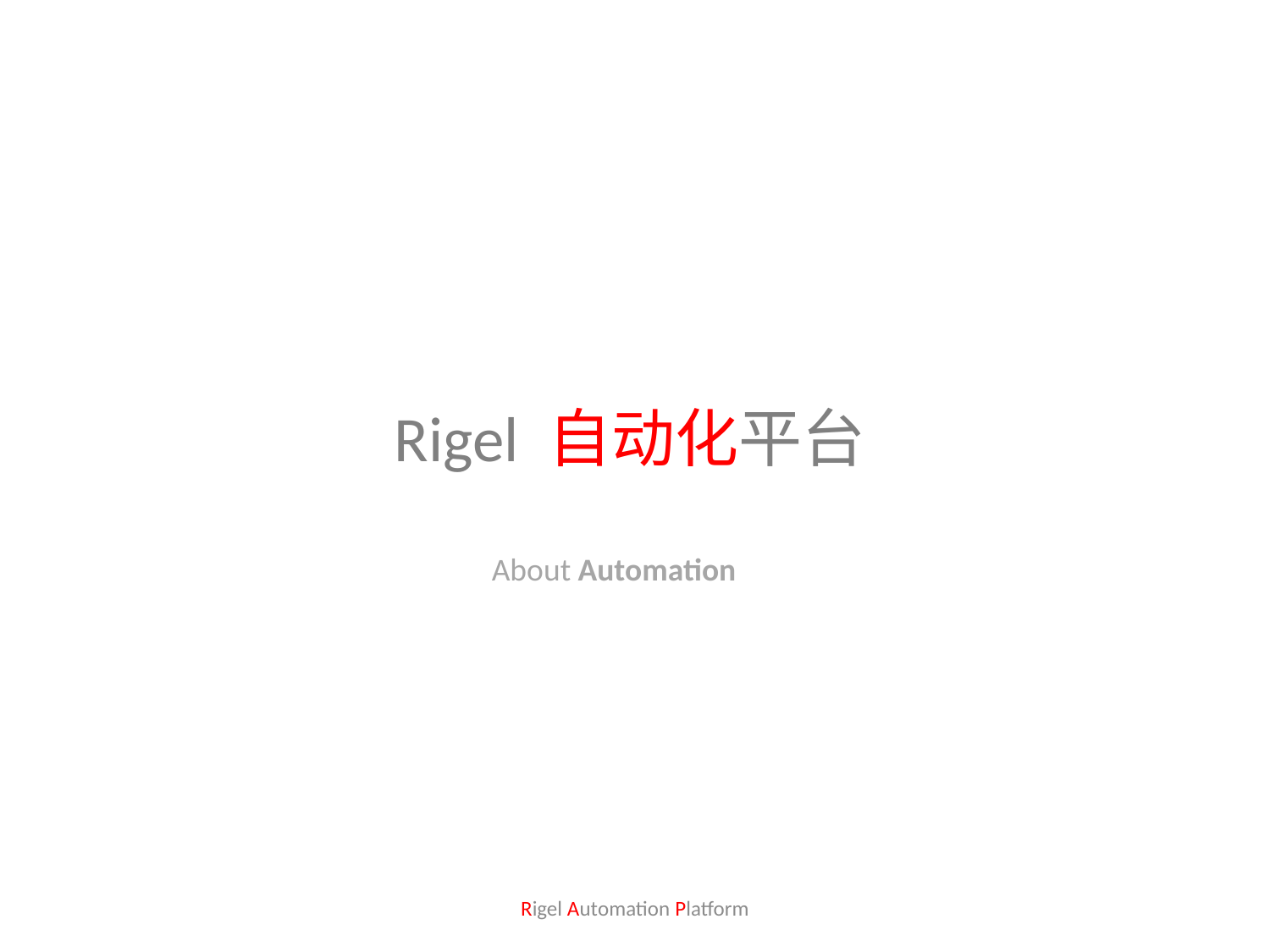

# Rigel 自动化平台
第二章
第三章
About Automation
Rigel Automation Platform